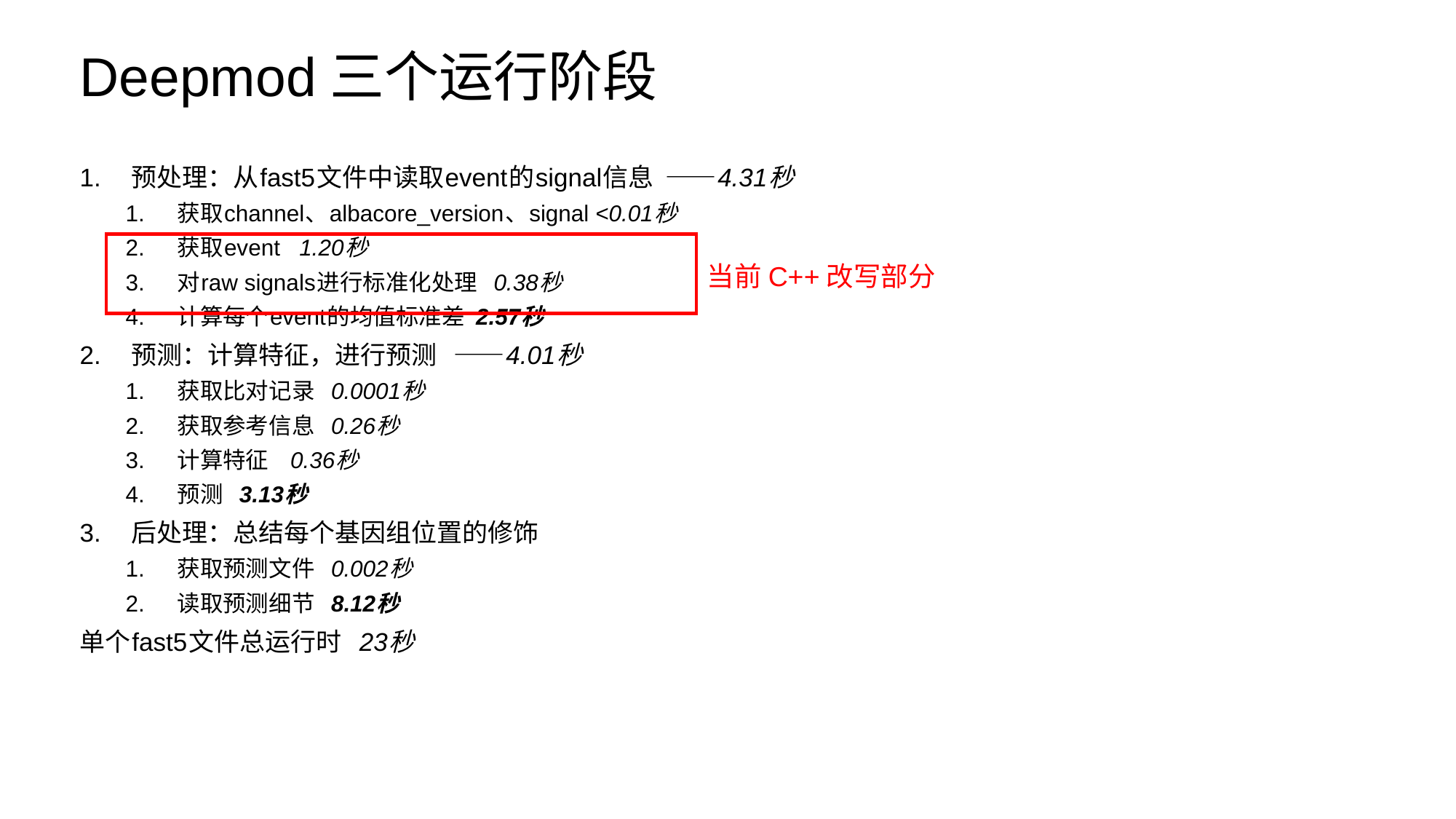

# Deepmod三个运行阶段
预处理：从fast5文件中读取event的signal信息  ——4.31秒
获取channel、albacore_version、signal <0.01秒
获取event   1.20秒
对raw signals进行标准化处理   0.38秒
计算每个event的均值标准差  2.57秒
预测：计算特征，进行预测   ——4.01秒
获取比对记录   0.0001秒
获取参考信息   0.26秒
计算特征    0.36秒
预测   3.13秒
后处理：总结每个基因组位置的修饰
获取预测文件   0.002秒
读取预测细节   8.12秒
单个fast5文件总运行时   23秒

当前C++改写部分